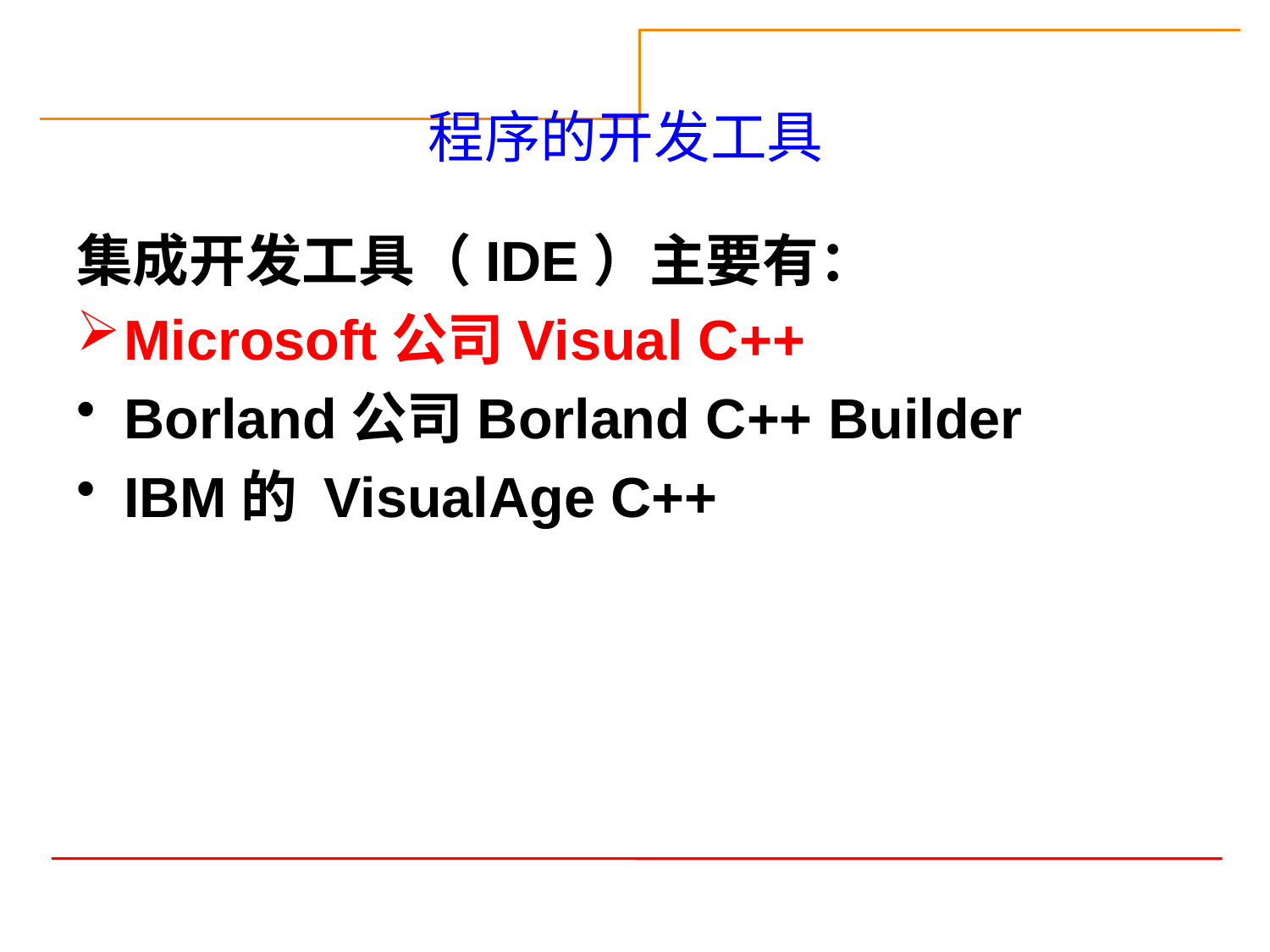

程序的开发工具
# 集成开发工具（IDE）主要有：
Microsoft公司Visual C++
Borland公司Borland C++ Builder
IBM的 VisualAge C++